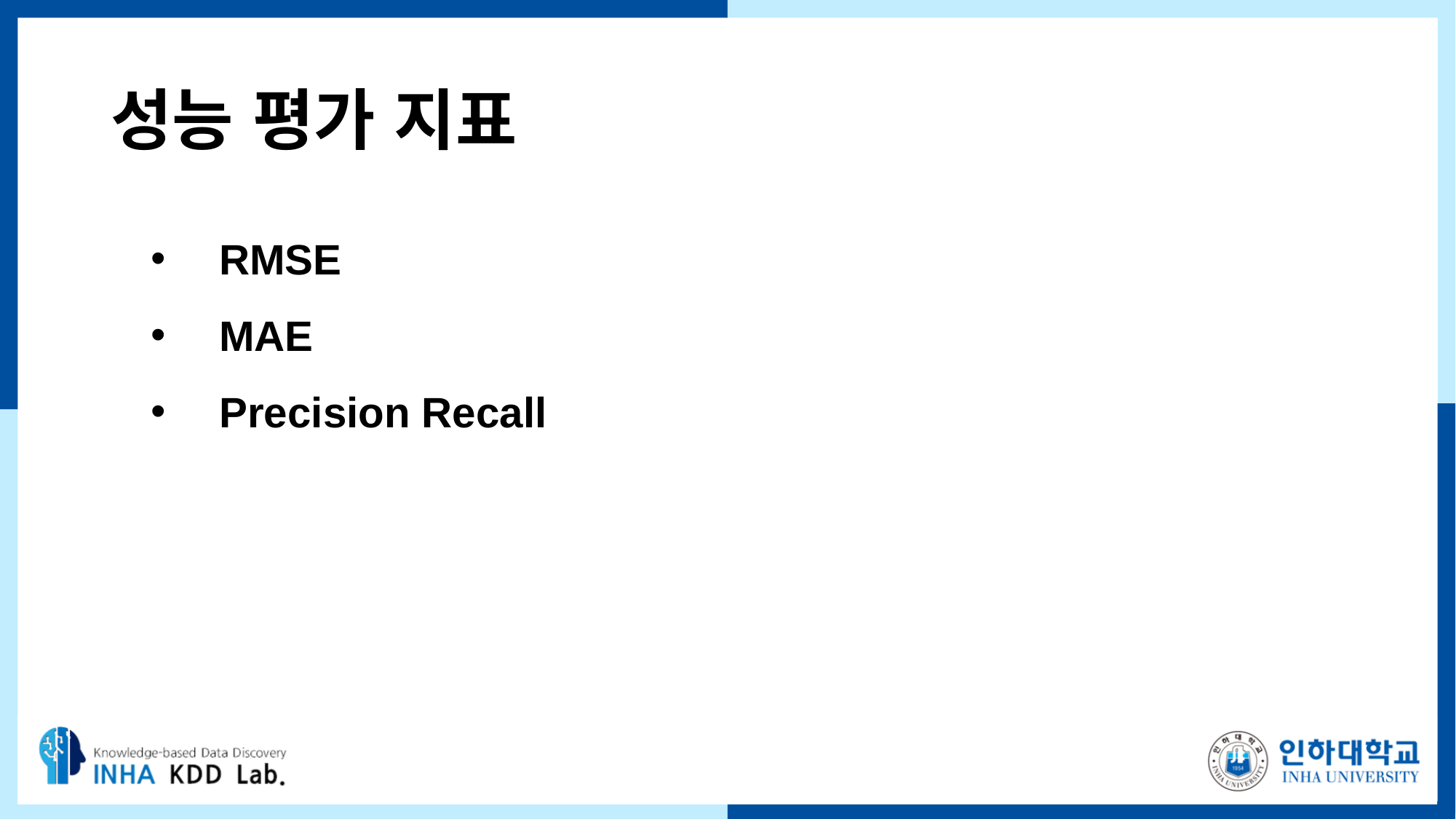

# 성능 평가 지표
RMSE
MAE
Precision Recall
15